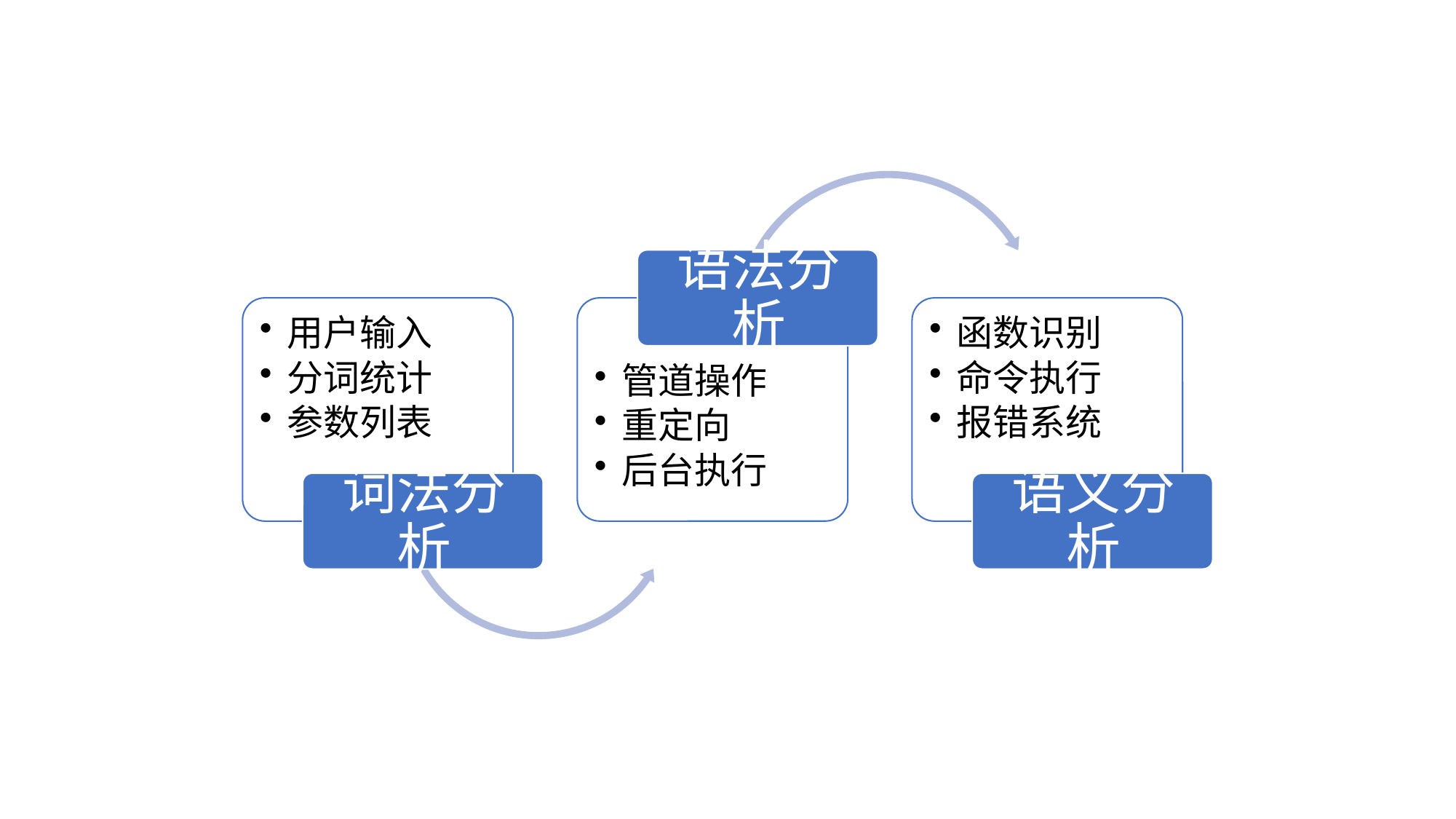

用户输入
分词统计
参数列表
词法分析
管道操作
重定向
后台执行
语法分析
函数识别
命令执行
报错系统
语义分析